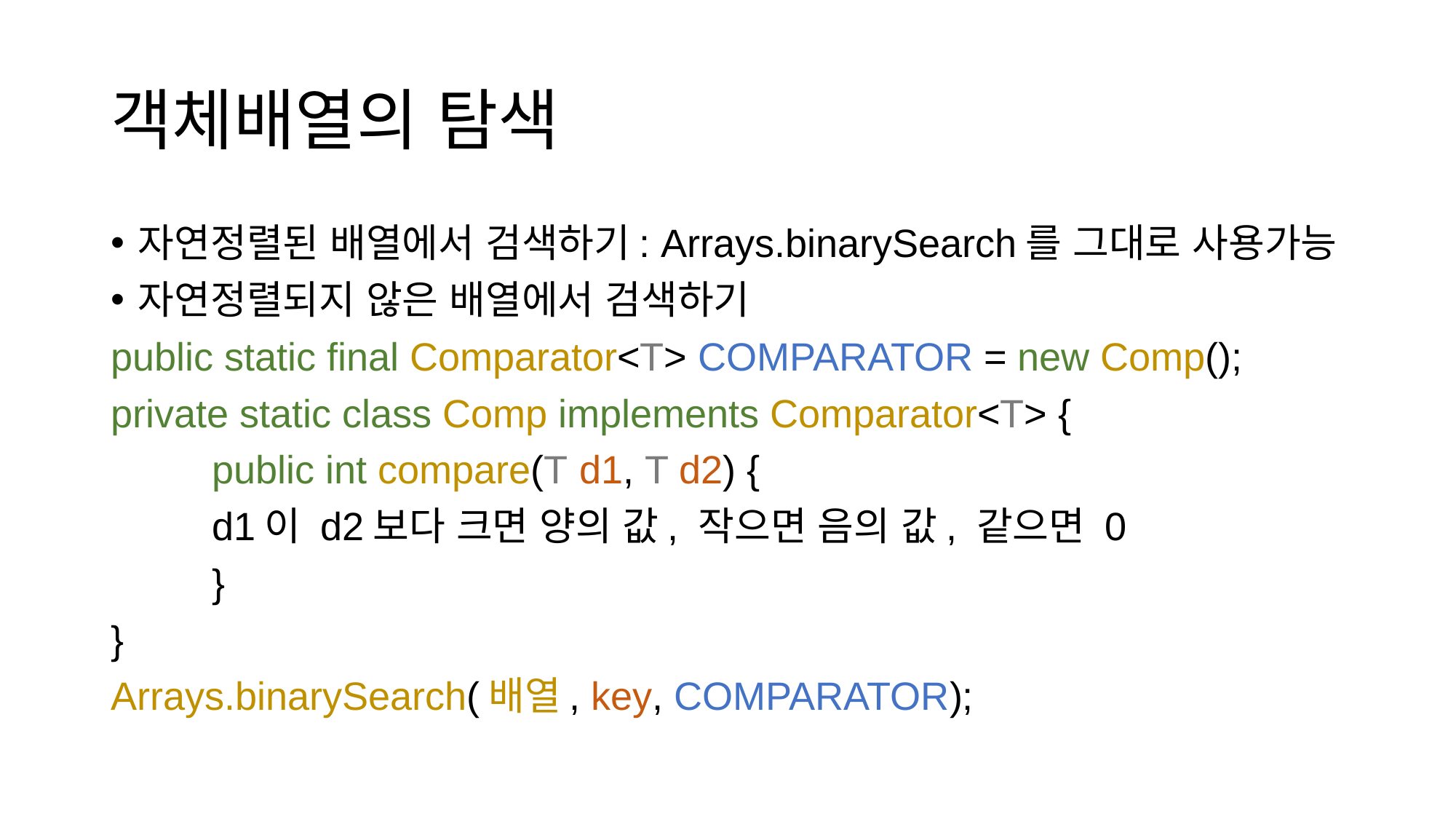

# 객체배열의 탐색
자연정렬된 배열에서 검색하기: Arrays.binarySearch를 그대로 사용가능
자연정렬되지 않은 배열에서 검색하기
public static final Comparator<T> COMPARATOR = new Comp();
private static class Comp implements Comparator<T> {
	public int compare(T d1, T d2) {
		d1이 d2보다 크면 양의 값, 작으면 음의 값, 같으면 0
	}
}
Arrays.binarySearch(배열, key, COMPARATOR);